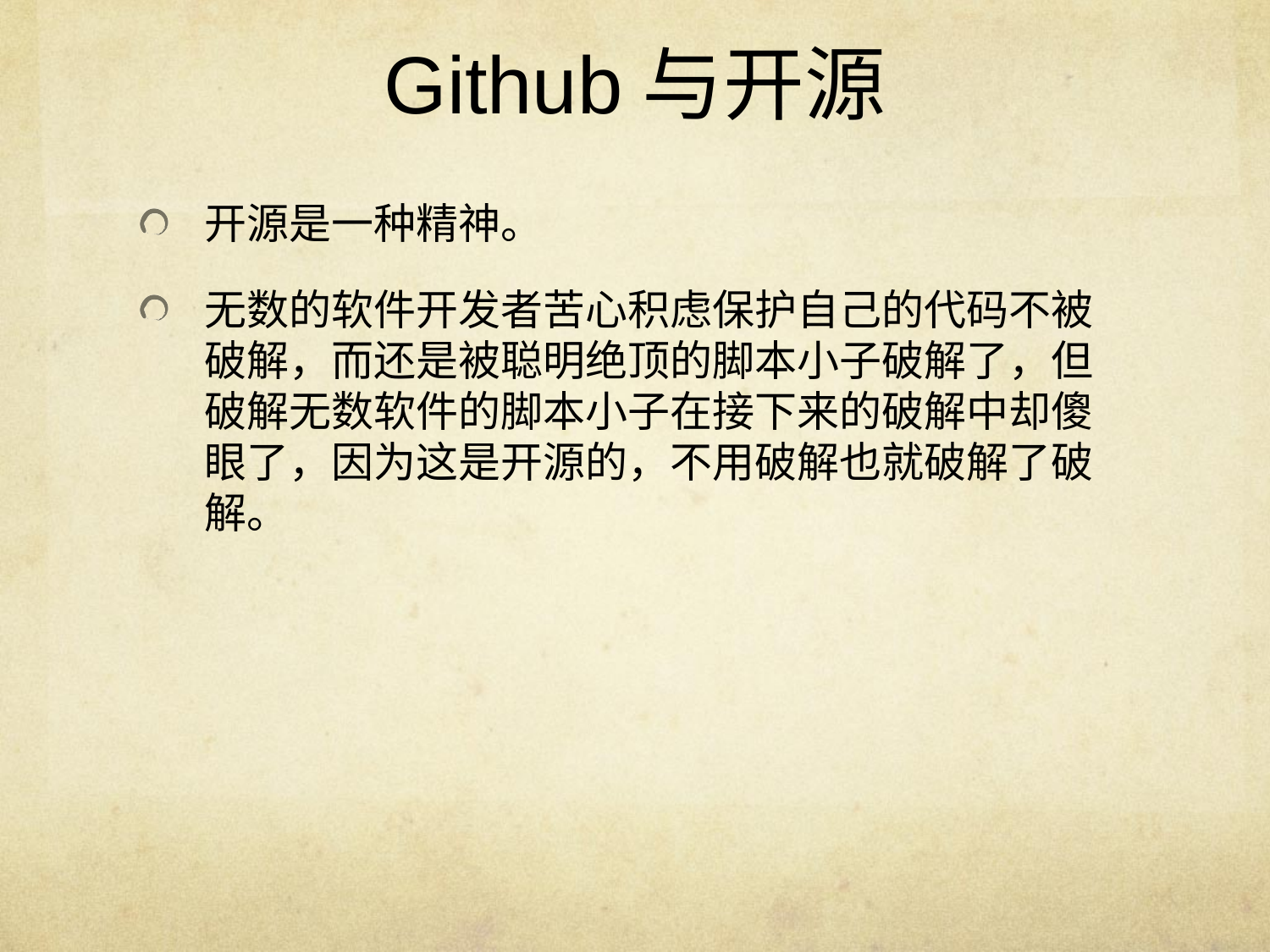

# Github与开源
开源是一种精神。
无数的软件开发者苦心积虑保护自己的代码不被破解，而还是被聪明绝顶的脚本小子破解了，但破解无数软件的脚本小子在接下来的破解中却傻眼了，因为这是开源的，不用破解也就破解了破解。